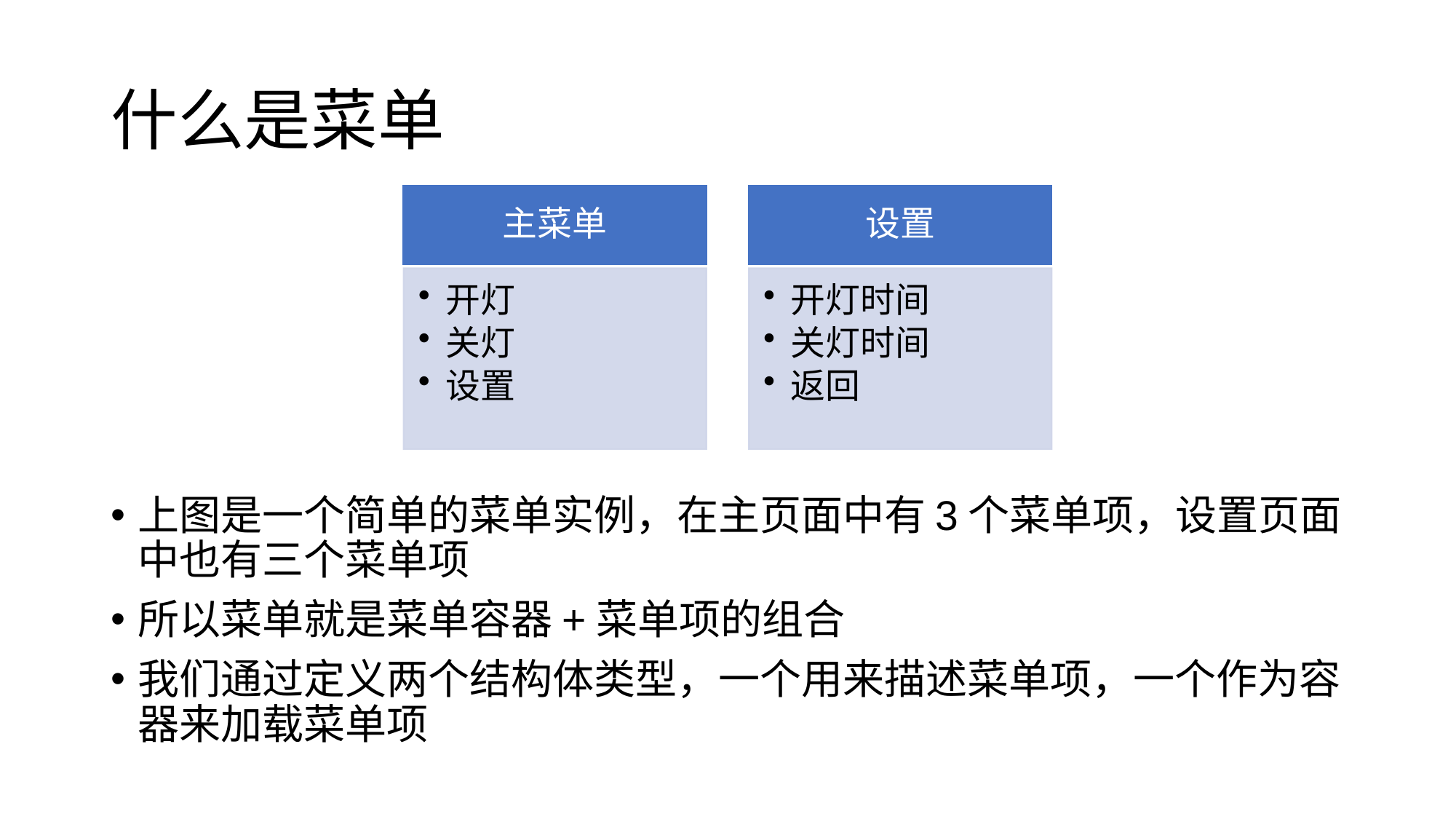

# 什么是菜单

上图是一个简单的菜单实例，在主页面中有3个菜单项，设置页面中也有三个菜单项
所以菜单就是菜单容器+菜单项的组合
我们通过定义两个结构体类型，一个用来描述菜单项，一个作为容器来加载菜单项
主菜单
开灯
关灯
设置
设置
开灯时间
关灯时间
返回